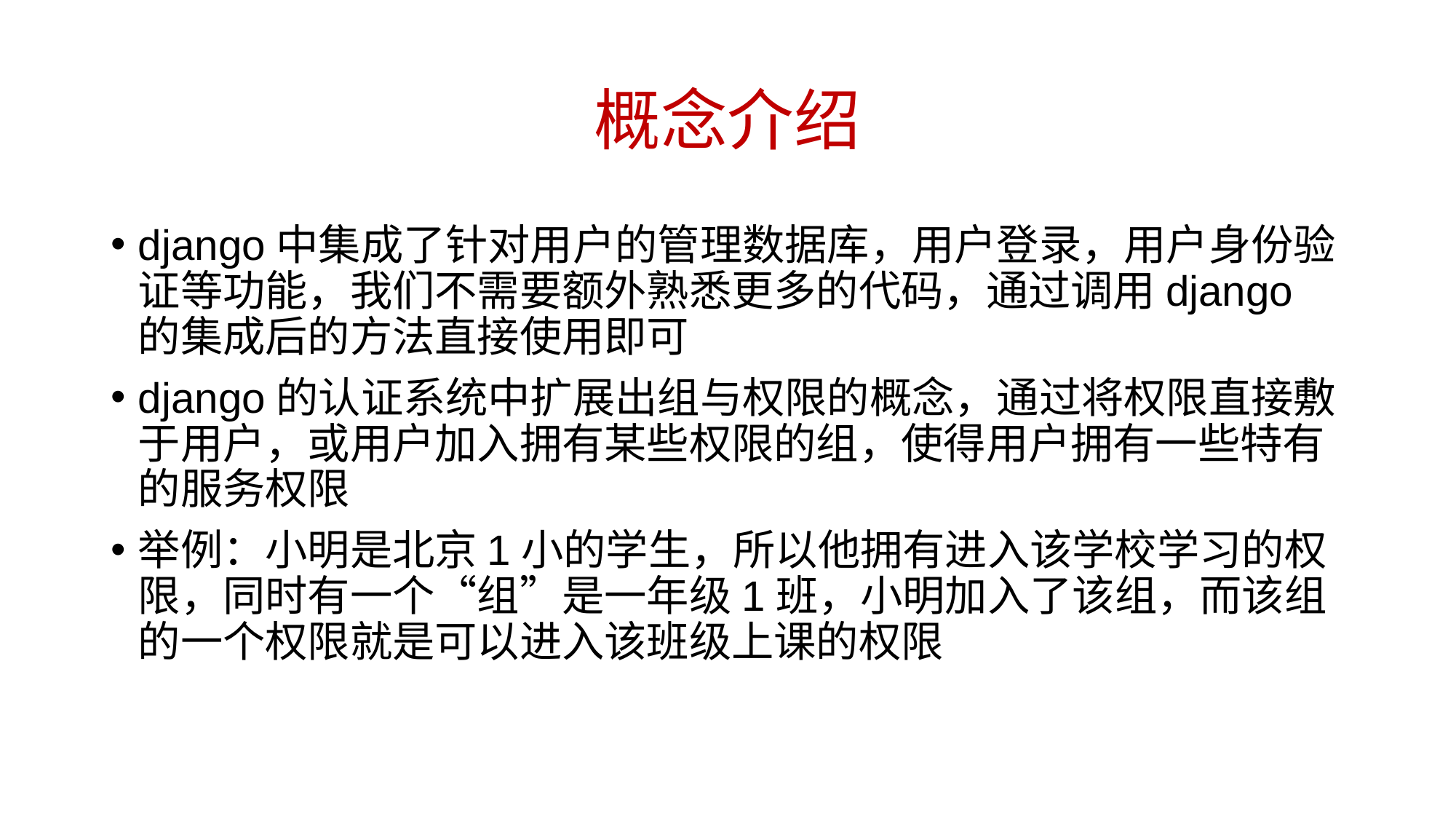

# 概念介绍
django中集成了针对用户的管理数据库，用户登录，用户身份验证等功能，我们不需要额外熟悉更多的代码，通过调用django的集成后的方法直接使用即可
django的认证系统中扩展出组与权限的概念，通过将权限直接敷于用户，或用户加入拥有某些权限的组，使得用户拥有一些特有的服务权限
举例：小明是北京1小的学生，所以他拥有进入该学校学习的权限，同时有一个“组”是一年级1班，小明加入了该组，而该组的一个权限就是可以进入该班级上课的权限